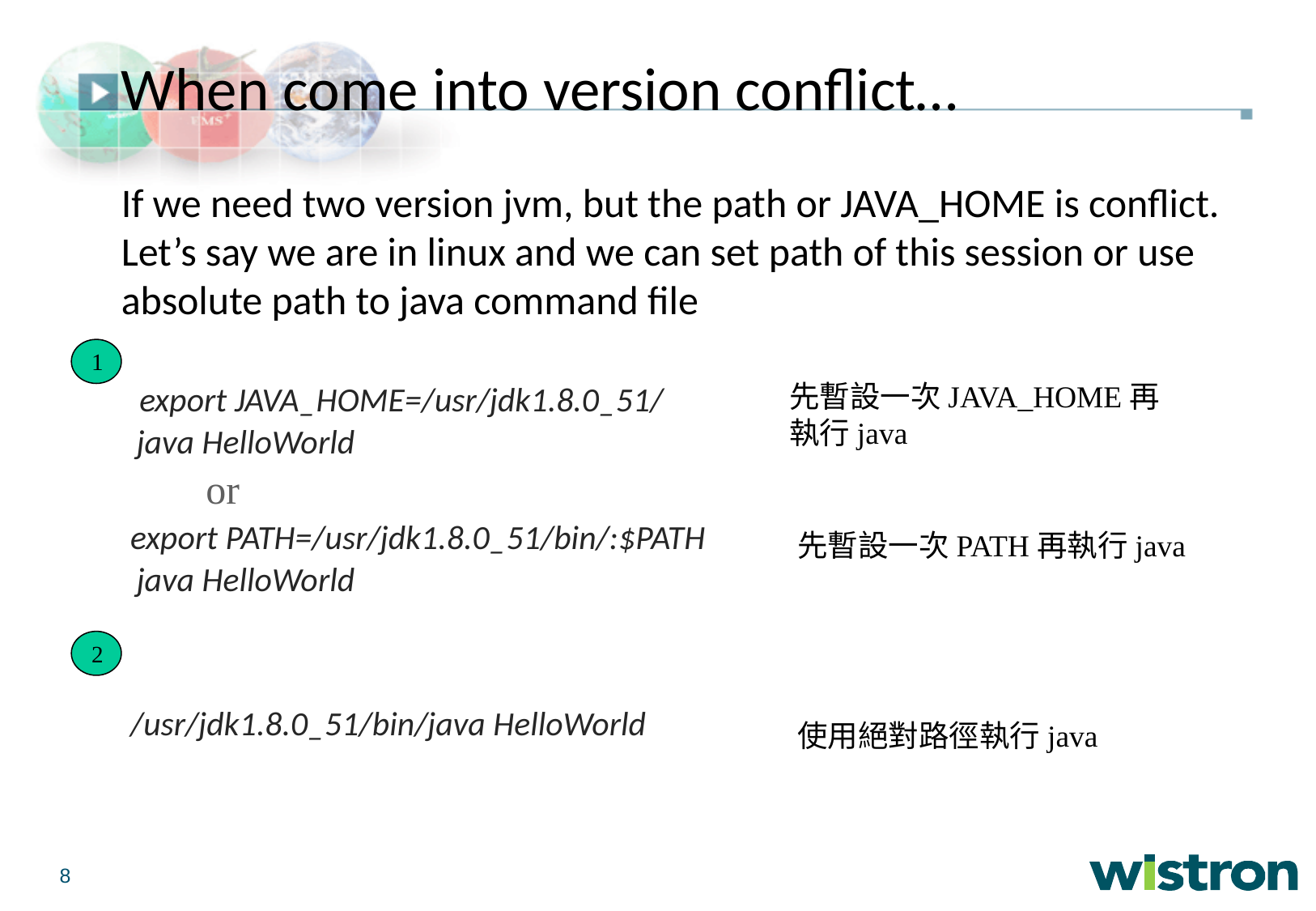

When come into version conflict…
If we need two version jvm, but the path or JAVA_HOME is conflict.
Let’s say we are in linux and we can set path of this session or use absolute path to java command file

  export JAVA_HOME=/usr/jdk1.8.0_51/
  java HelloWorld

 export PATH=/usr/jdk1.8.0_51/bin/:$PATH
  java HelloWorld

 /usr/jdk1.8.0_51/bin/java HelloWorld

1
先暫設一次JAVA_HOME再執行java
or
先暫設一次PATH再執行java

2
使用絕對路徑執行java